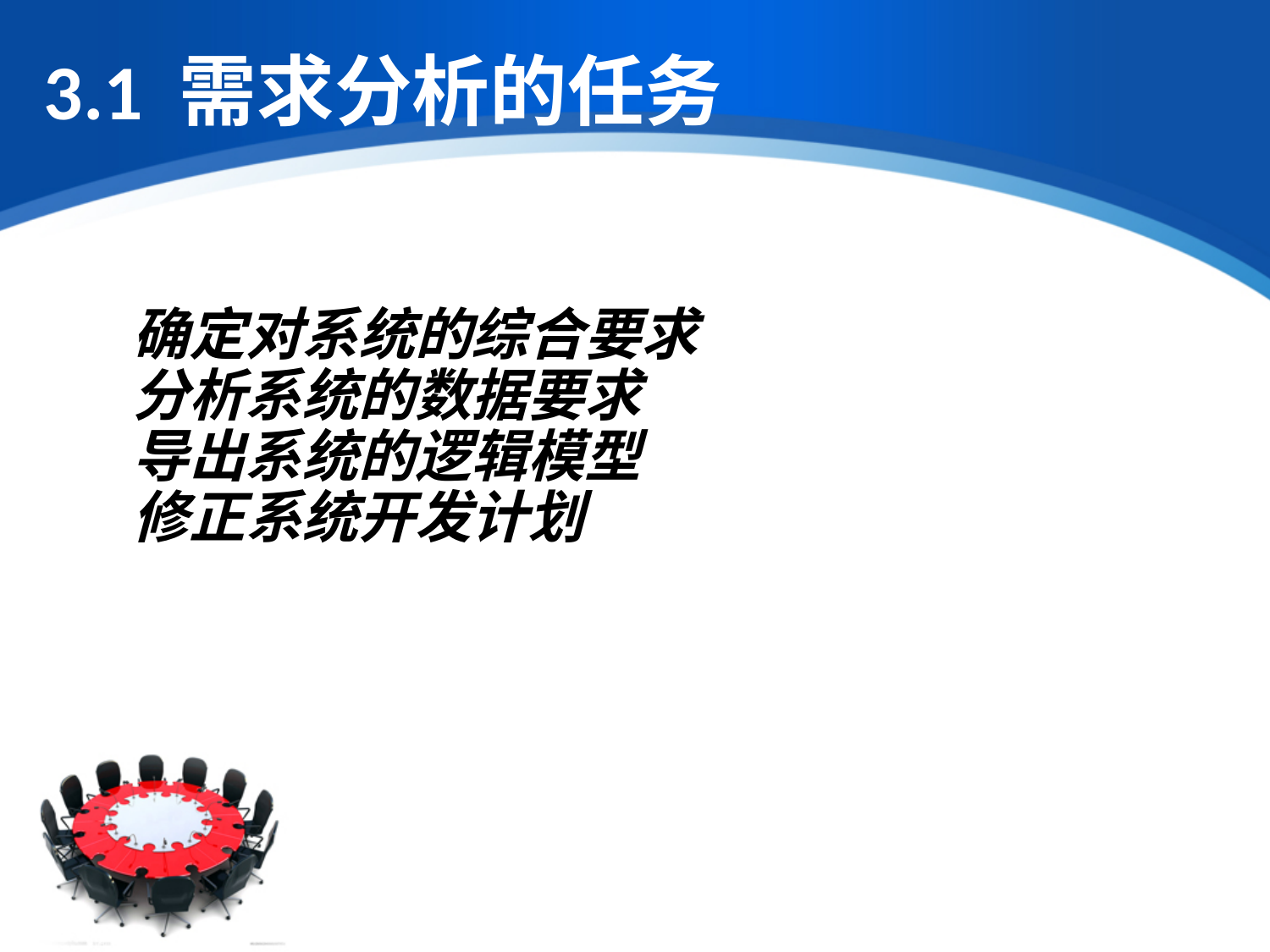

3.1 需求分析的任务

确定对系统的综合要求
分析系统的数据要求
导出系统的逻辑模型
修正系统开发计划